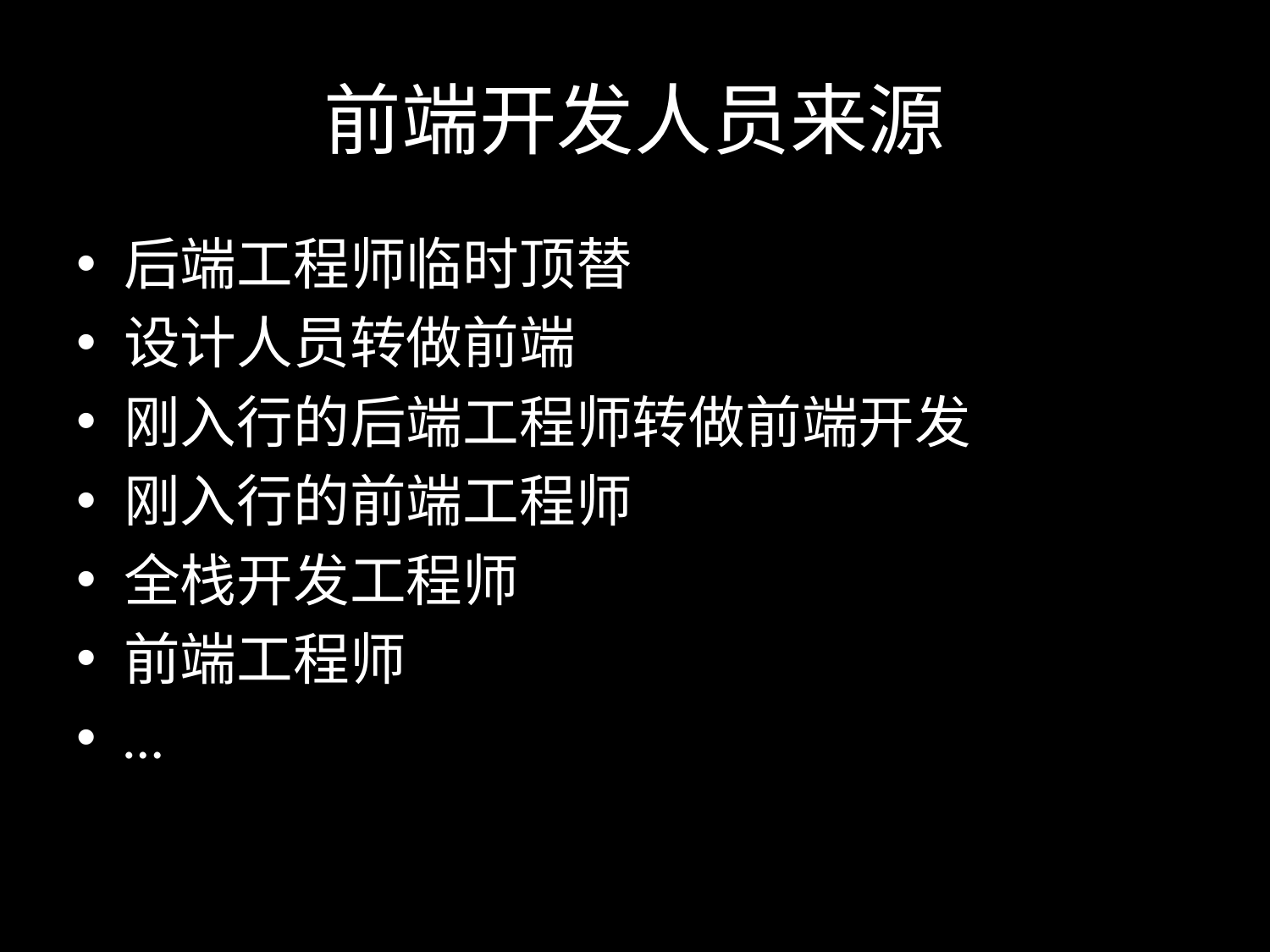

# 前端开发人员来源
后端工程师临时顶替
设计人员转做前端
刚入行的后端工程师转做前端开发
刚入行的前端工程师
全栈开发工程师
前端工程师
…